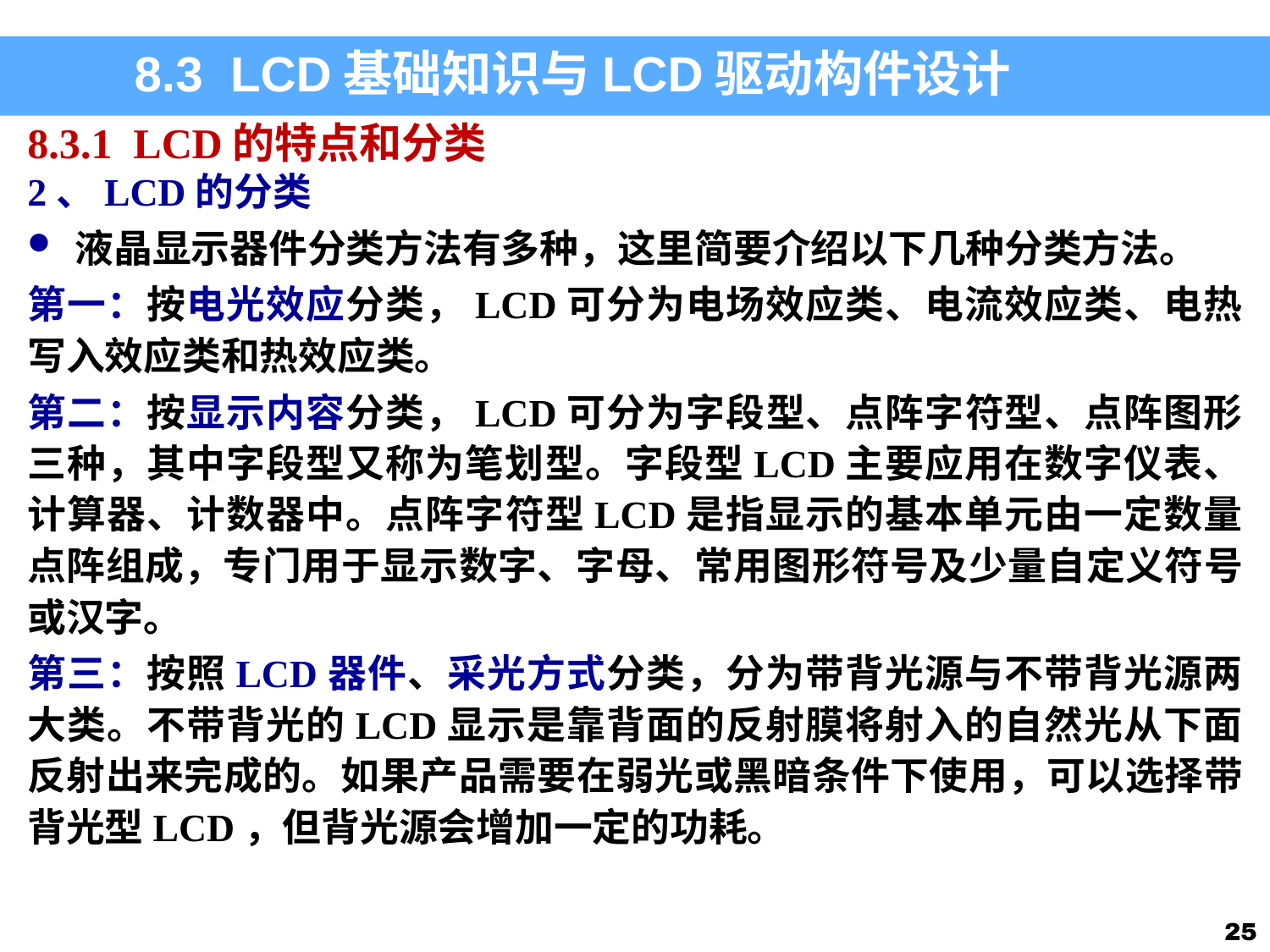

8.3  LCD基础知识与LCD驱动构件设计
8.3.1  LCD的特点和分类
2、LCD的分类
液晶显示器件分类方法有多种，这里简要介绍以下几种分类方法。
第一：按电光效应分类，LCD可分为电场效应类、电流效应类、电热写入效应类和热效应类。
第二：按显示内容分类，LCD可分为字段型、点阵字符型、点阵图形三种，其中字段型又称为笔划型。字段型LCD主要应用在数字仪表、计算器、计数器中。点阵字符型LCD是指显示的基本单元由一定数量点阵组成，专门用于显示数字、字母、常用图形符号及少量自定义符号或汉字。
第三：按照LCD器件、采光方式分类，分为带背光源与不带背光源两大类。不带背光的LCD显示是靠背面的反射膜将射入的自然光从下面反射出来完成的。如果产品需要在弱光或黑暗条件下使用，可以选择带背光型LCD，但背光源会增加一定的功耗。

25